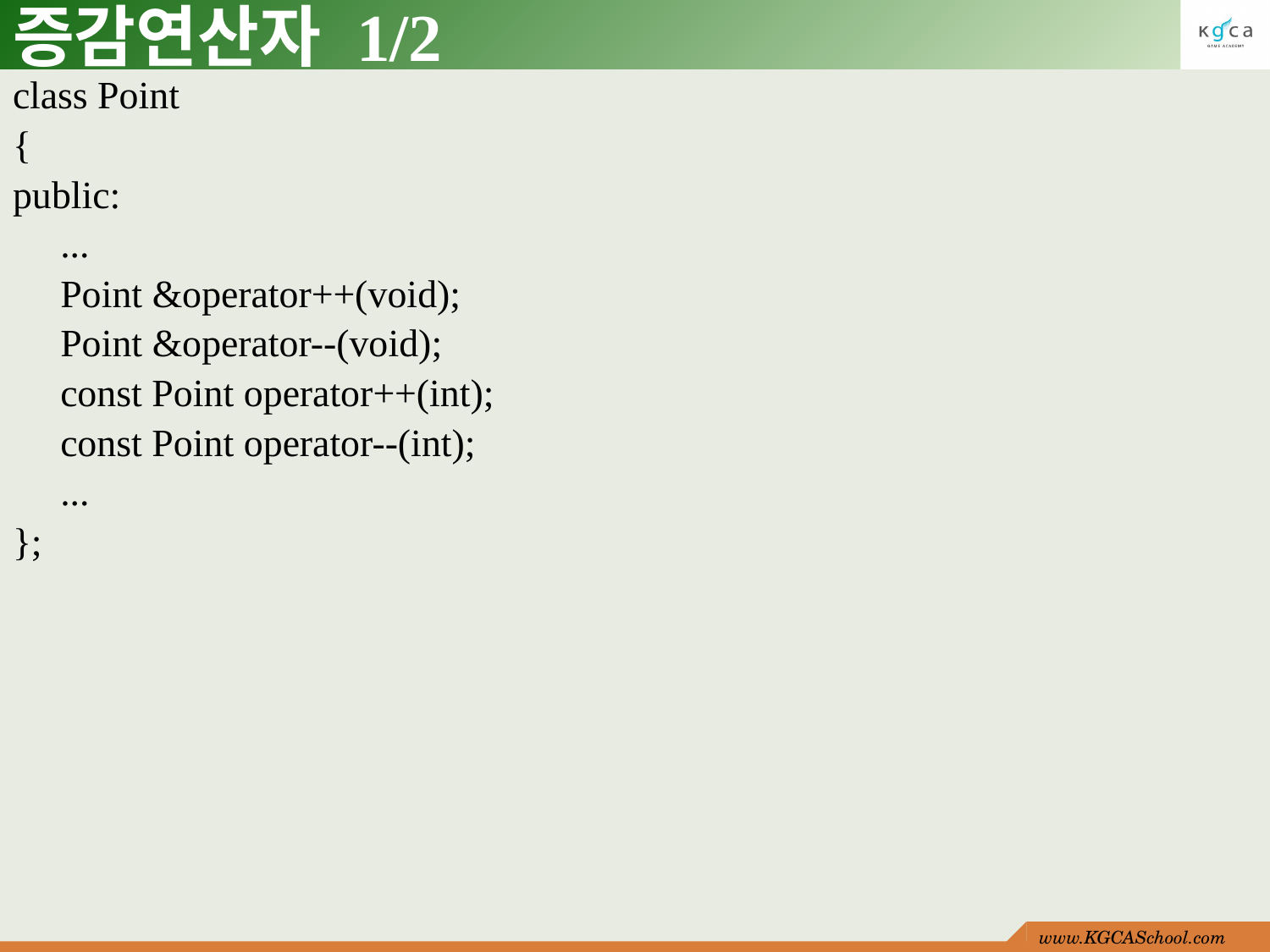

# 증감연산자 1/2
class Point
{
public:
	...
	Point &operator++(void);
	Point &operator--(void);
	const Point operator++(int);
	const Point operator--(int);
	...
};